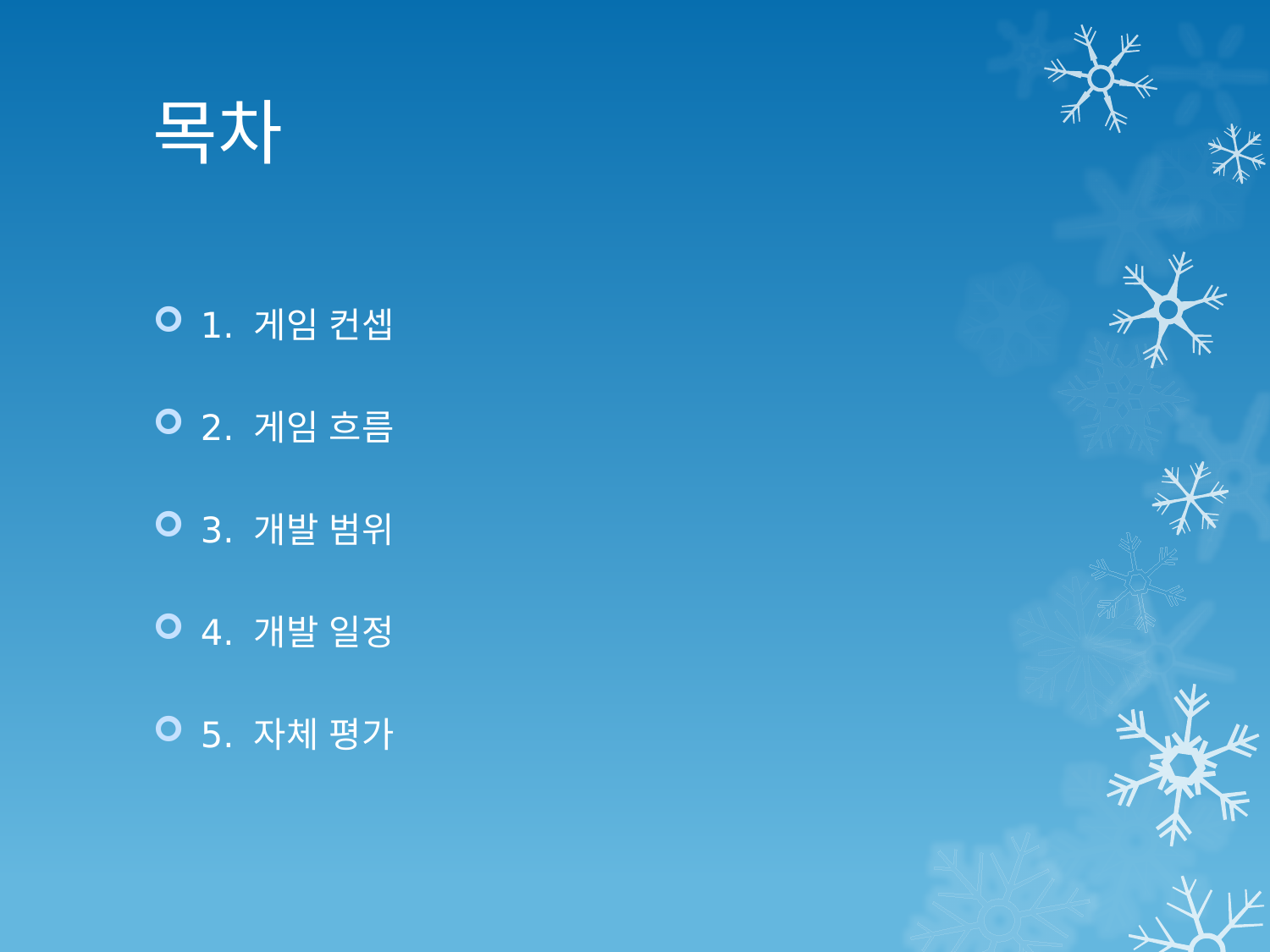

# 목차
1. 게임 컨셉
2. 게임 흐름
3. 개발 범위
4. 개발 일정
5. 자체 평가